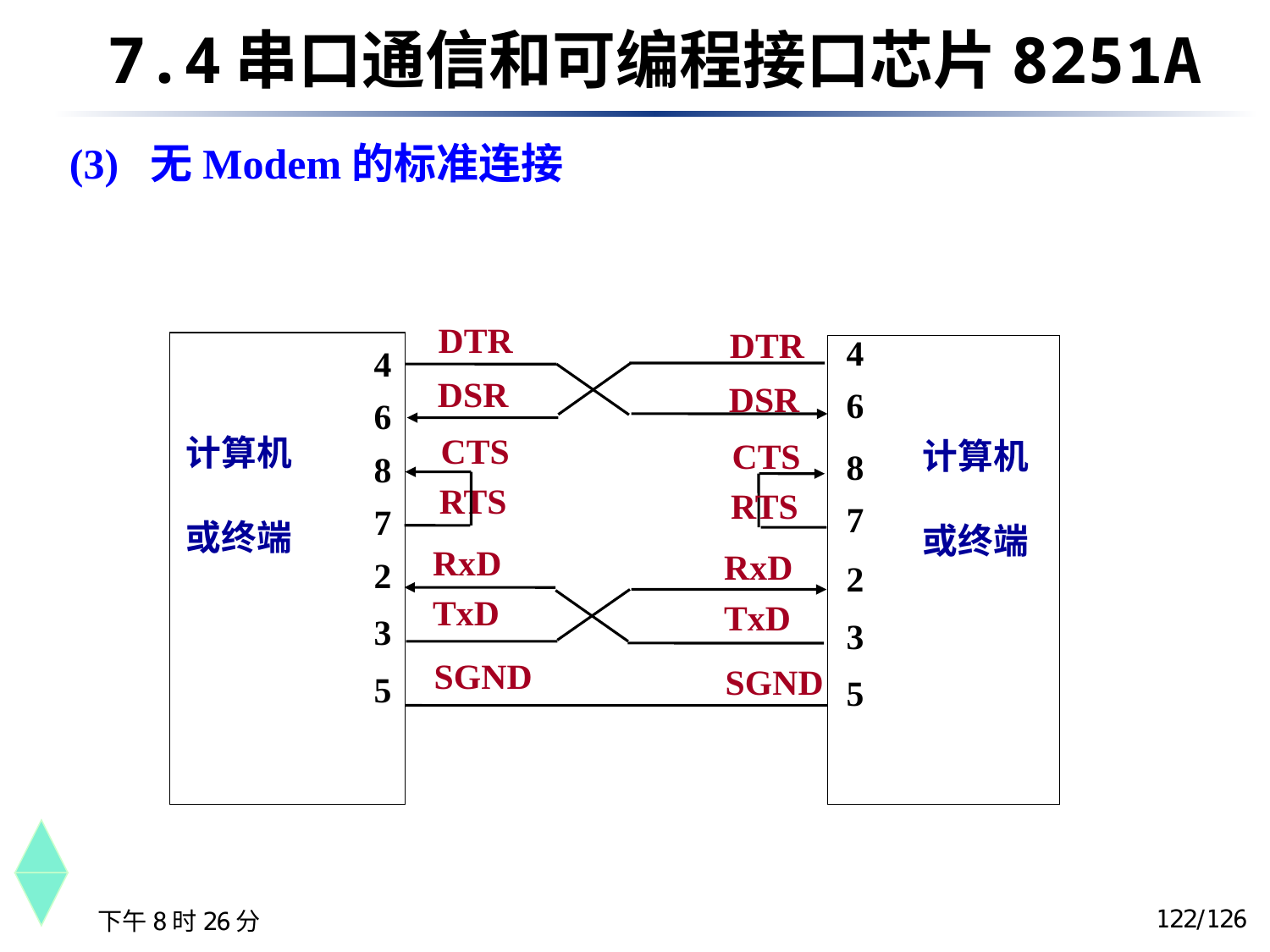

7.4	串口通信和可编程接口芯片8251A
(3)  无Modem的标准连接
DTR
 4
 6
 8
 7

 2
 3
 5

DSR
CTS
RTS
RxD
TxD
SGND
DTR
 4
 6
 8
 7

 2
 3
 5

DSR
CTS
RTS
RxD
TxD
SGND

计算机

或终端
计算机

或终端

122/126
下午8时26分